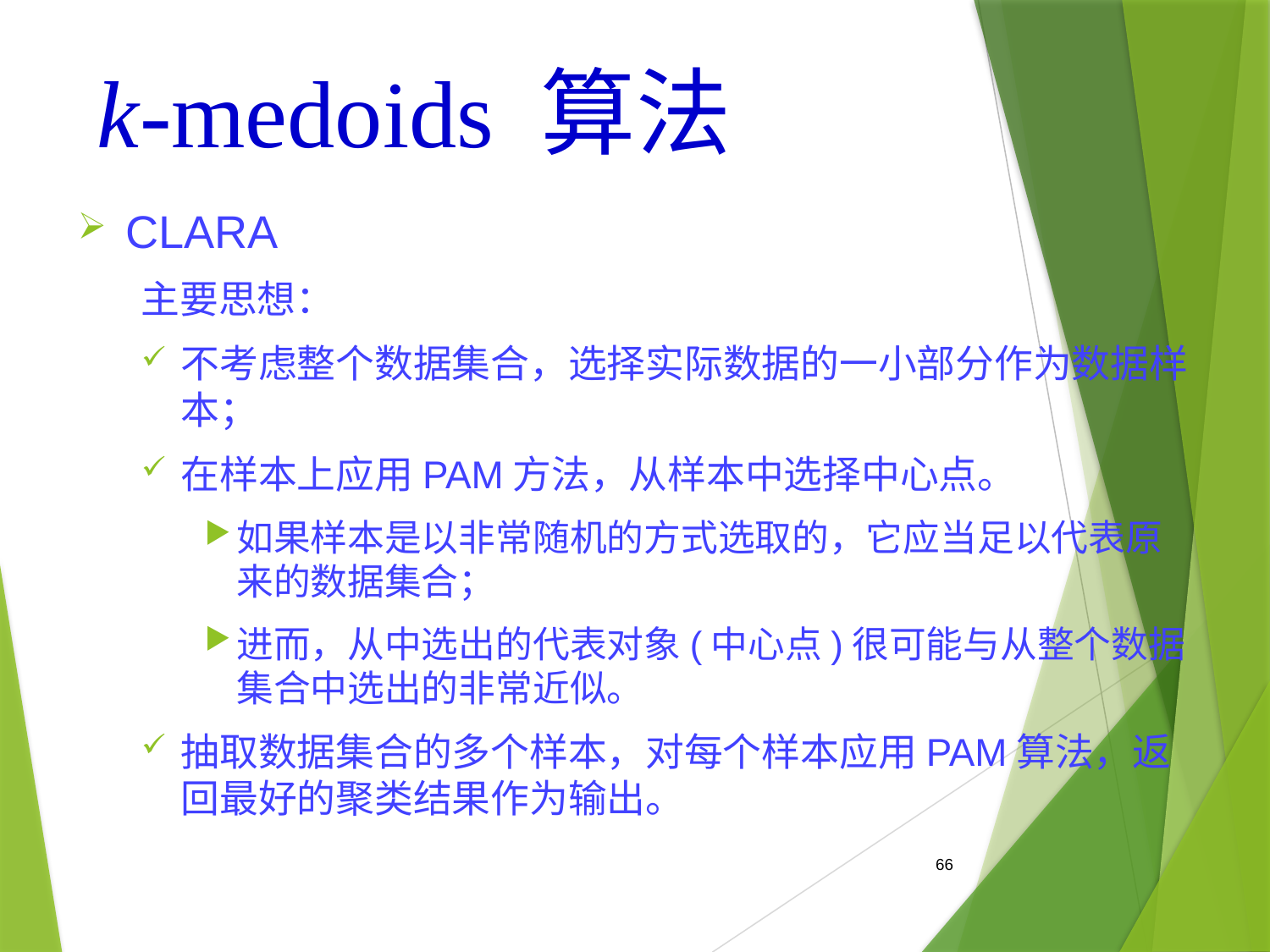

# k-medoids 算法
CLARA
主要思想：
不考虑整个数据集合，选择实际数据的一小部分作为数据样本；
在样本上应用PAM方法，从样本中选择中心点。
如果样本是以非常随机的方式选取的，它应当足以代表原来的数据集合；
进而，从中选出的代表对象(中心点)很可能与从整个数据集合中选出的非常近似。
抽取数据集合的多个样本，对每个样本应用PAM算法，返回最好的聚类结果作为输出。
66